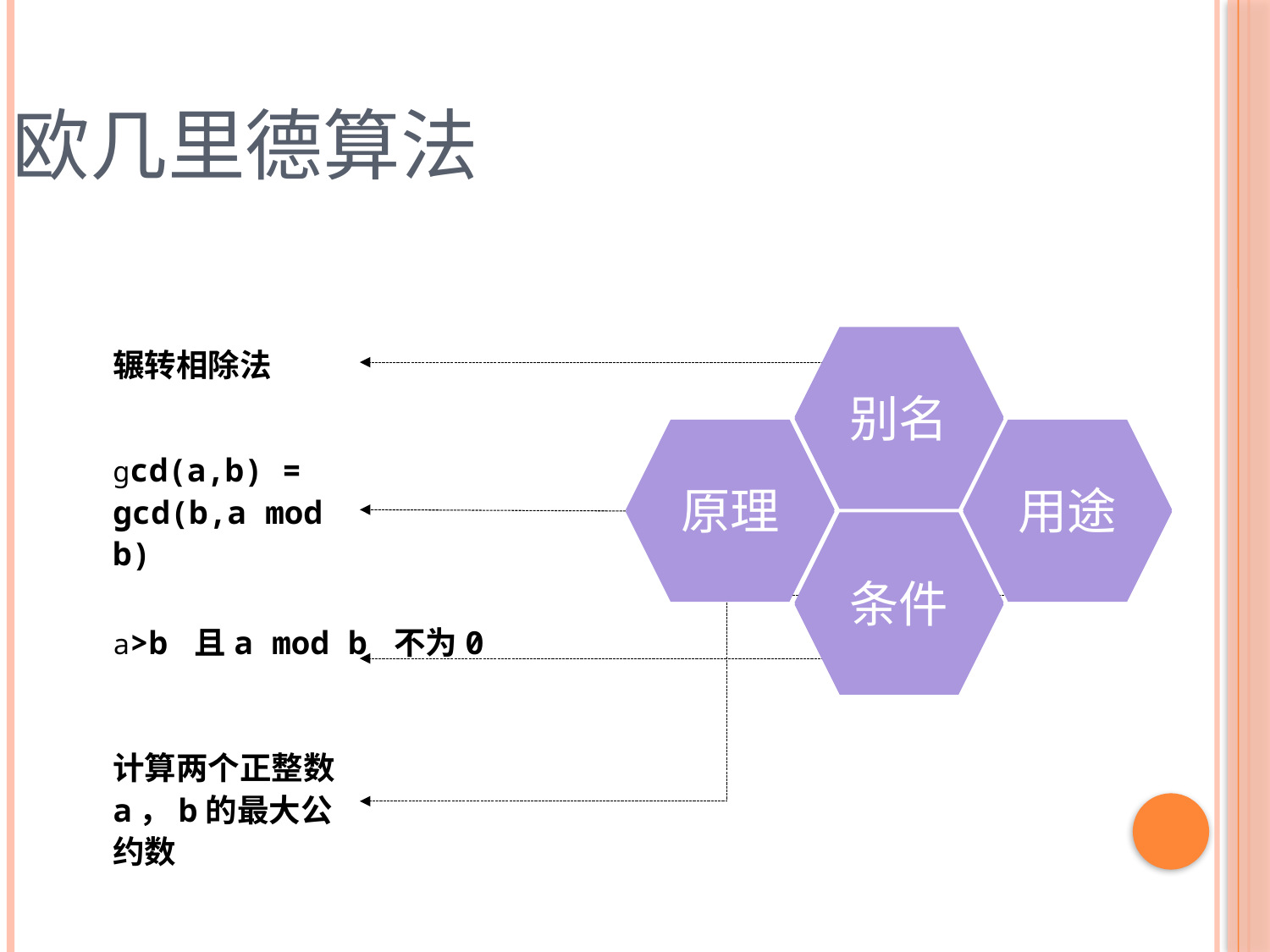

欧几里德算法
辗转相除法
别名
原理
用途
条件
别名
原理
用途
gcd(a,b) = gcd(b,a mod b)
条件
a>b 且a mod b 不为0
计算两个正整数a，b的最大公约数